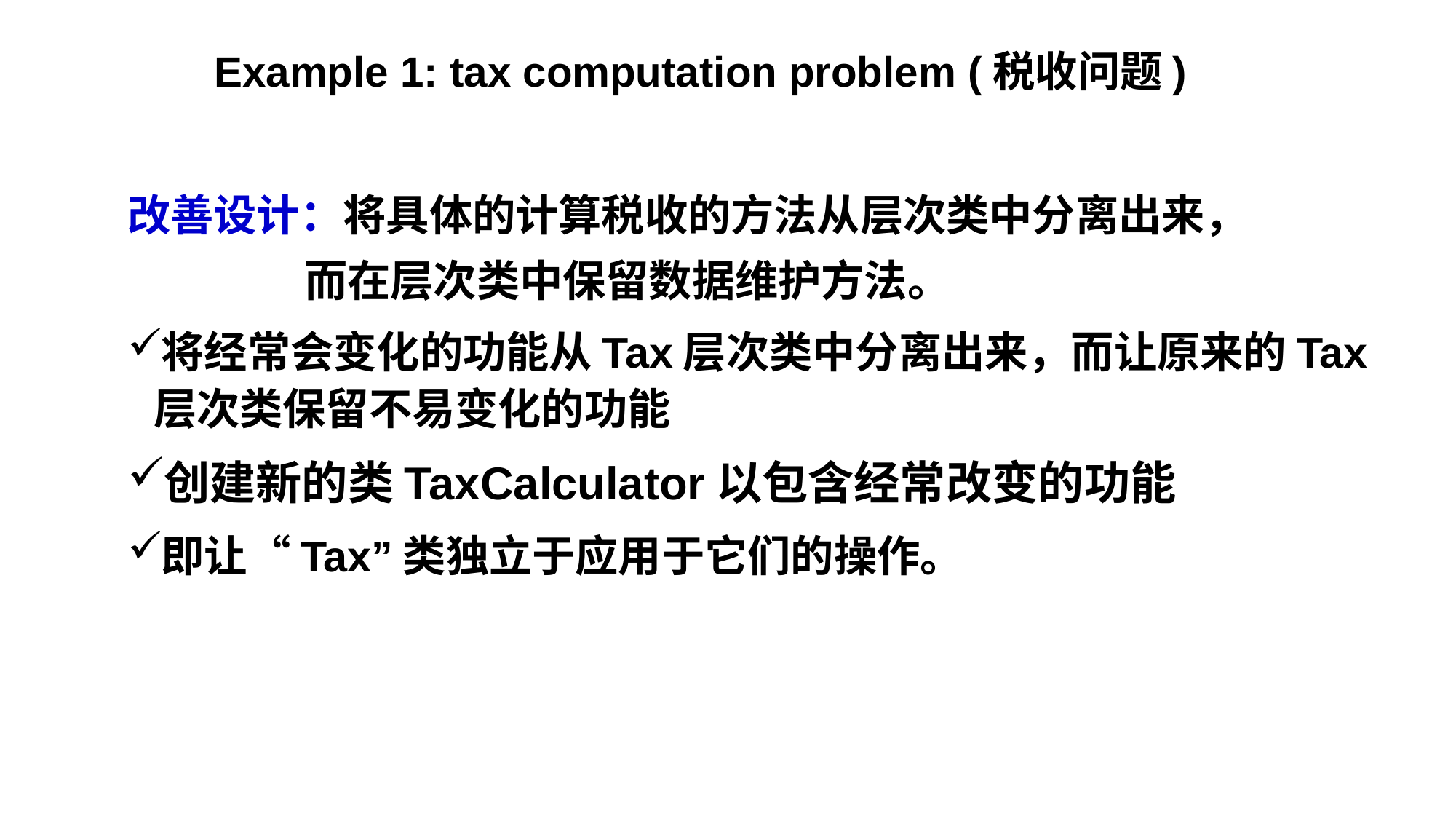

# Example 1: tax computation problem (税收问题)
改善设计：将具体的计算税收的方法从层次类中分离出来，
                 而在层次类中保留数据维护方法。
将经常会变化的功能从Tax层次类中分离出来，而让原来的Tax层次类保留不易变化的功能
创建新的类TaxCalculator以包含经常改变的功能
即让“Tax”类独立于应用于它们的操作。
9